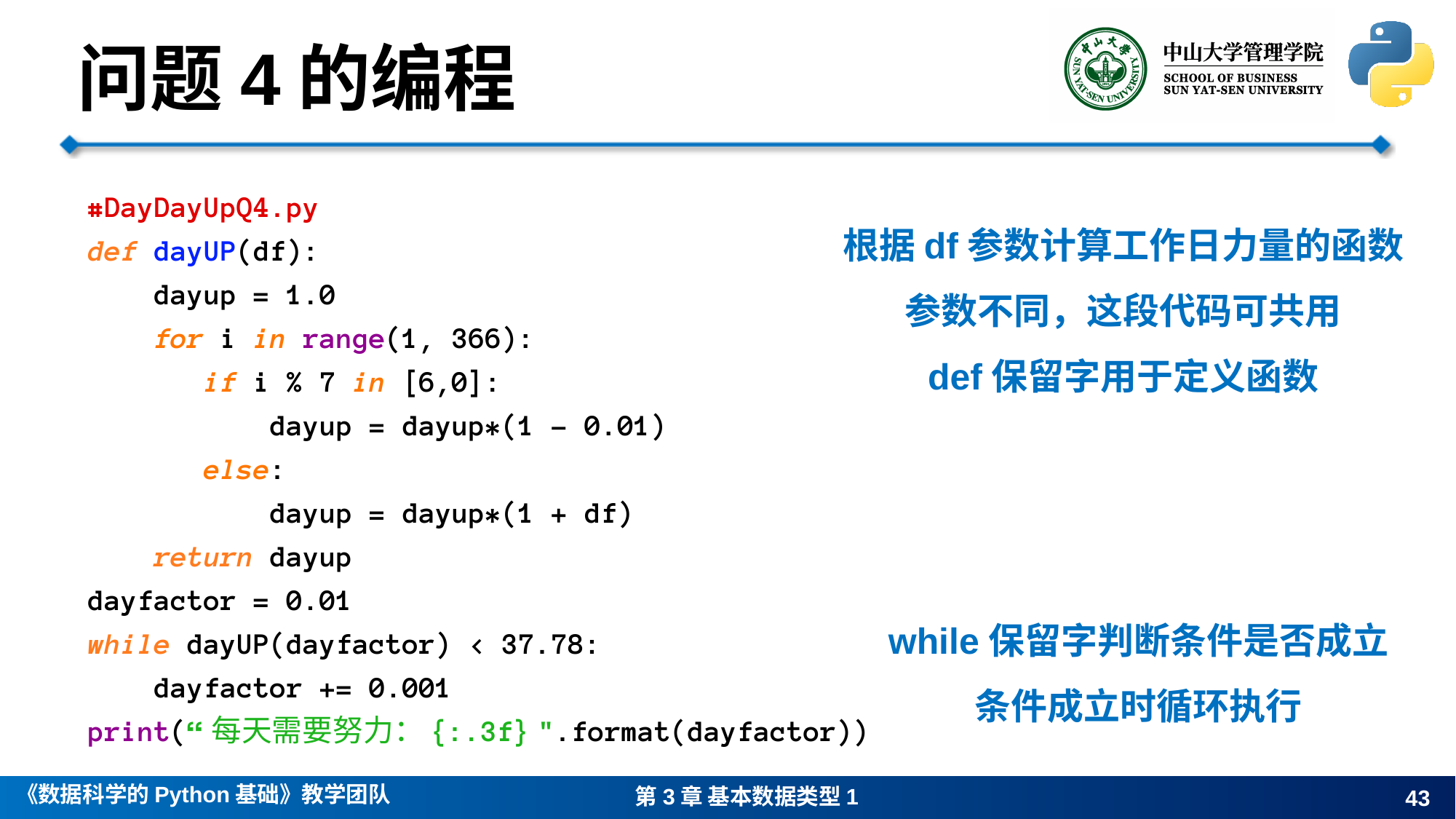

问题4的编程
#DayDayUpQ4.py
def dayUP(df):
    dayup = 1.0
    for i in range(1, 366):
       if i % 7 in [6,0]:
           dayup = dayup*(1 - 0.01)
       else:
           dayup = dayup*(1 + df)
    return dayup
dayfactor = 0.01
while dayUP(dayfactor) < 37.78:
    dayfactor += 0.001
print(“每天需要努力：{:.3f} ".format(dayfactor))
根据df参数计算工作日力量的函数
参数不同，这段代码可共用
def保留字用于定义函数
while保留字判断条件是否成立
条件成立时循环执行